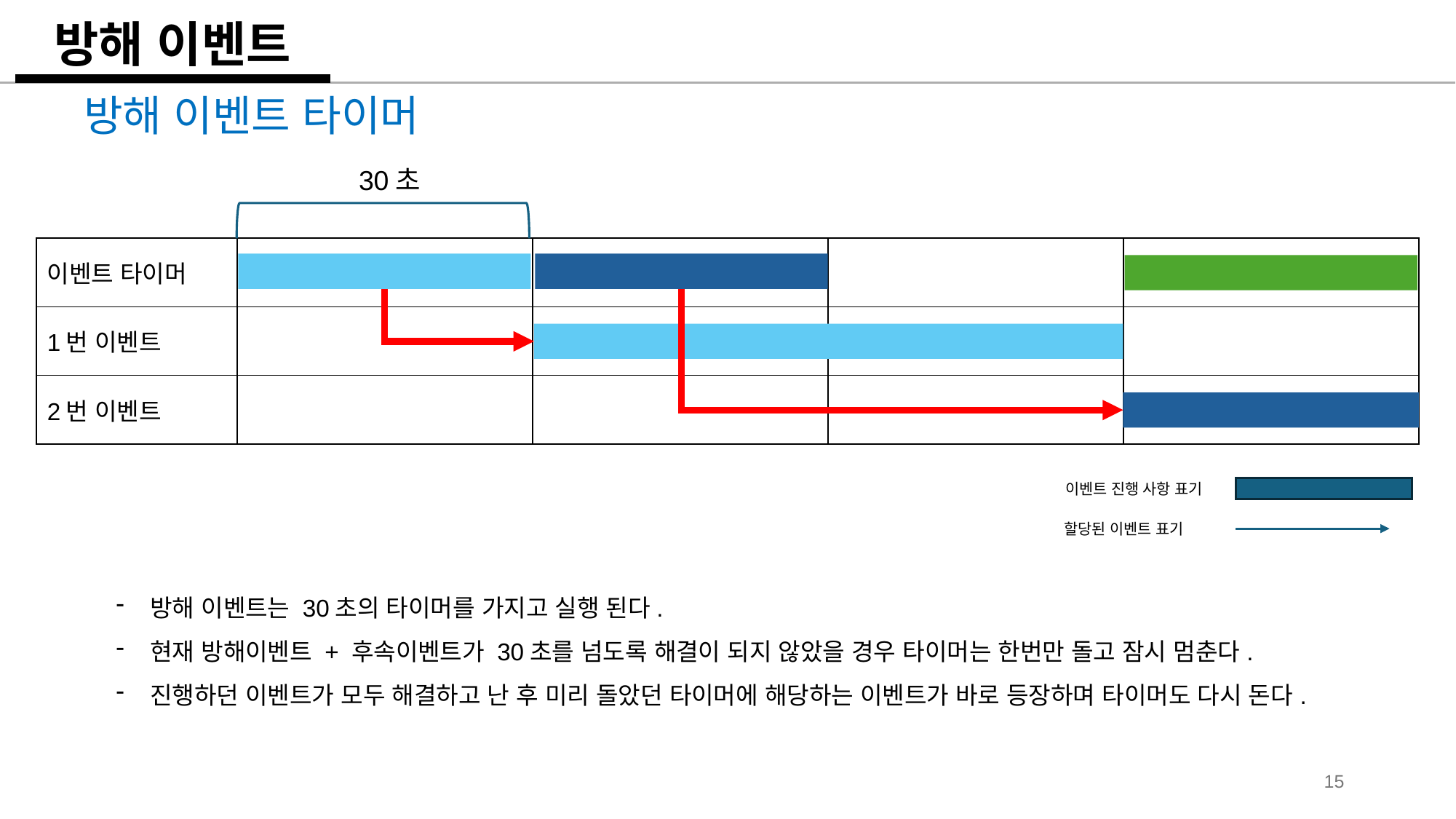

방해 이벤트

방해 이벤트 타이머
30초
| 이벤트 타이머 |  |  |  |  |
| --- | --- | --- | --- | --- |
| 1번 이벤트 |  |  |  |  |
| 2번 이벤트 |  |  |  |  |

이벤트 진행 사항 표기

할당된 이벤트 표기
방해 이벤트는 30초의 타이머를 가지고 실행 된다.
현재 방해이벤트 + 후속이벤트가 30초를 넘도록 해결이 되지 않았을 경우 타이머는 한번만 돌고 잠시 멈춘다.
진행하던 이벤트가 모두 해결하고 난 후 미리 돌았던 타이머에 해당하는 이벤트가 바로 등장하며 타이머도 다시 돈다.
15